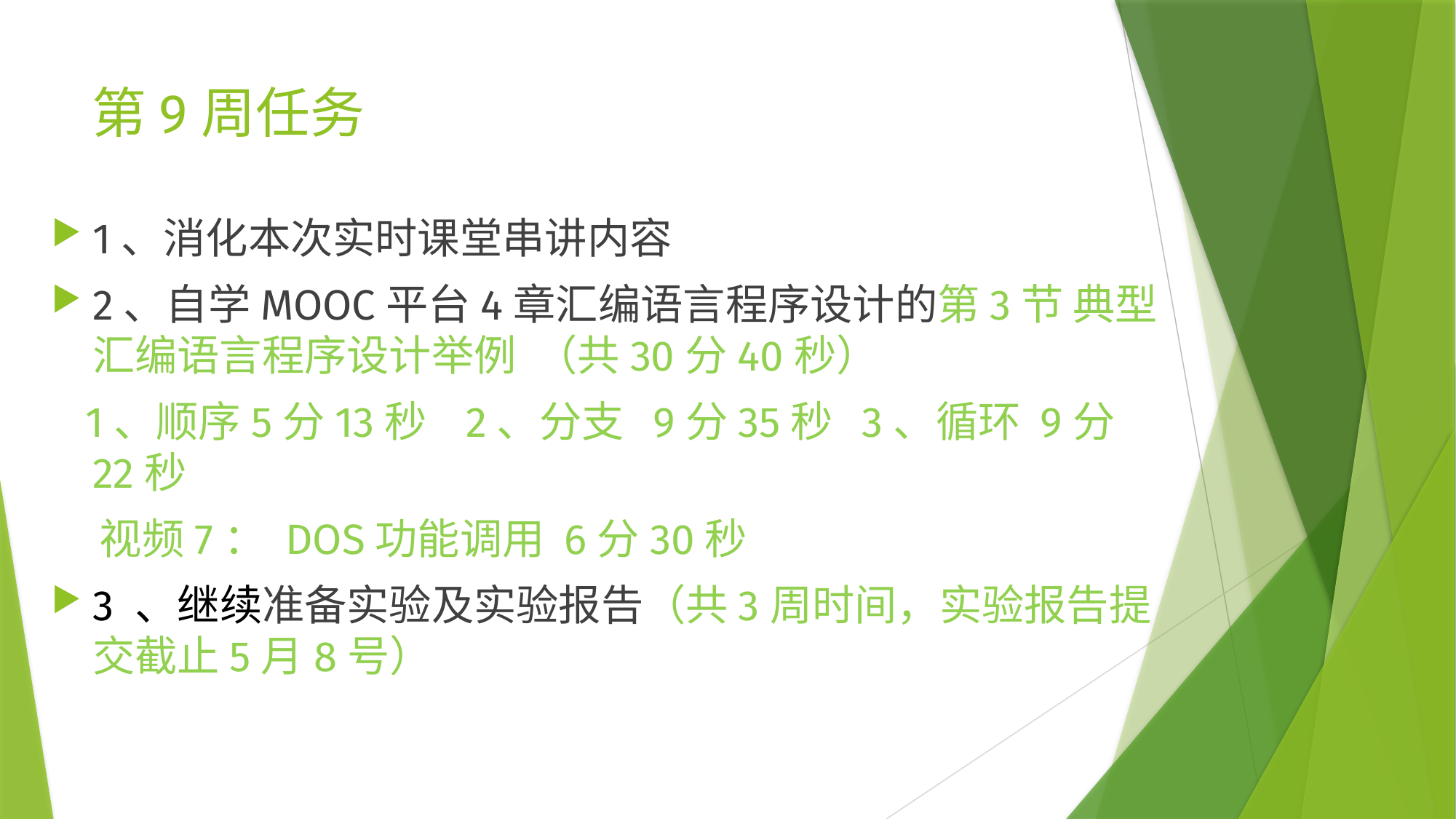

# 第9周任务
1、消化本次实时课堂串讲内容
2、自学MOOC平台4章汇编语言程序设计的第3节 典型汇编语言程序设计举例  （共30分40秒）
   1、顺序5分13秒   2、分支  9分35秒  3、循环 9分22秒
    视频7： DOS功能调用 6分30秒
3 、继续准备实验及实验报告（共3周时间，实验报告提交截止5月8号）